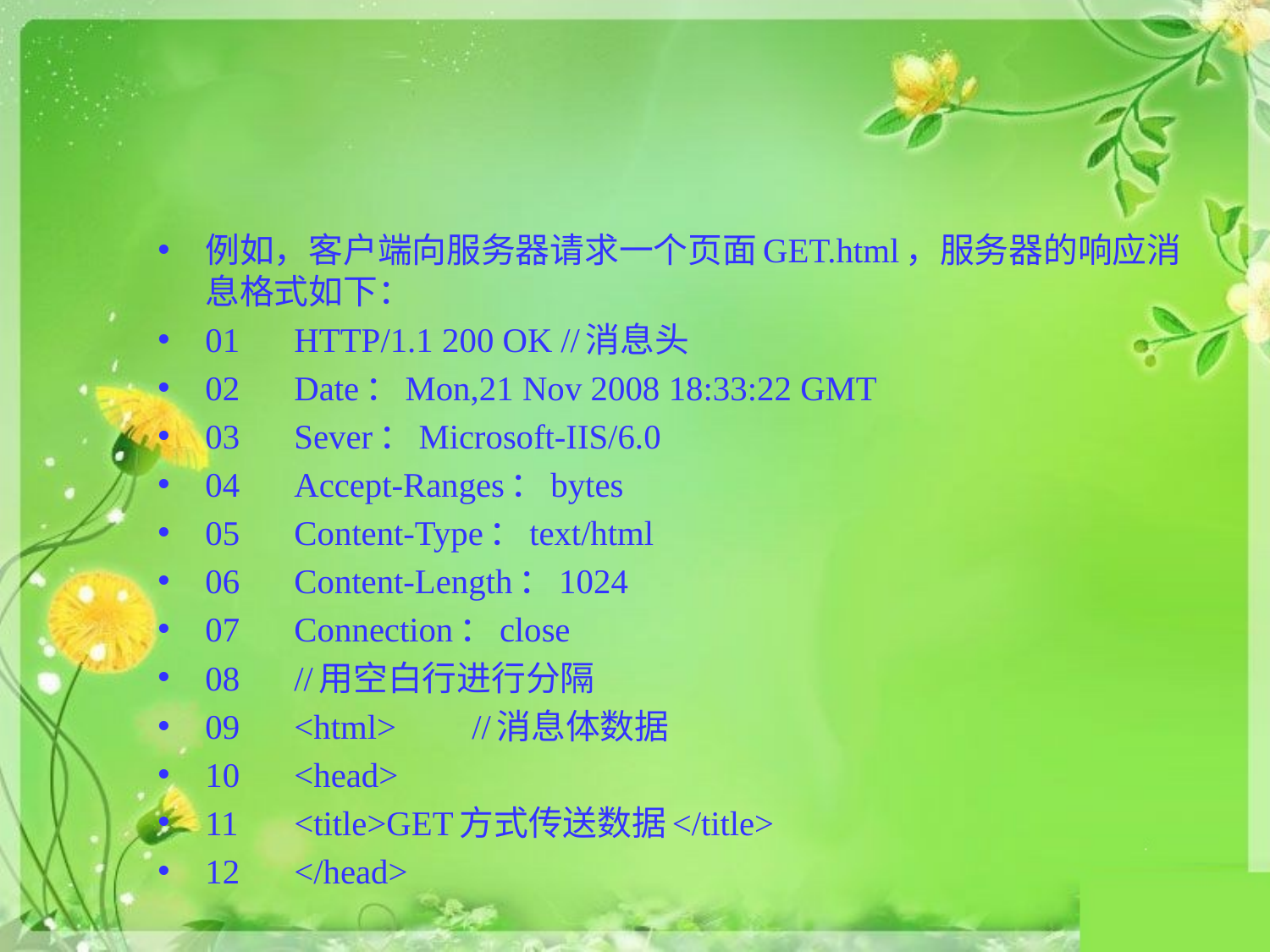

#
例如，客户端向服务器请求一个页面GET.html，服务器的响应消息格式如下：
01	HTTP/1.1 200 OK				//消息头
02	Date：Mon,21 Nov 2008 18:33:22 GMT
03	Sever：Microsoft-IIS/6.0
04	Accept-Ranges：bytes
05	Content-Type：text/html
06	Content-Length：1024
07	Connection：close
08								//用空白行进行分隔
09	<html>						//消息体数据
10			<head>
11	<title>GET方式传送数据</title>
12	</head>